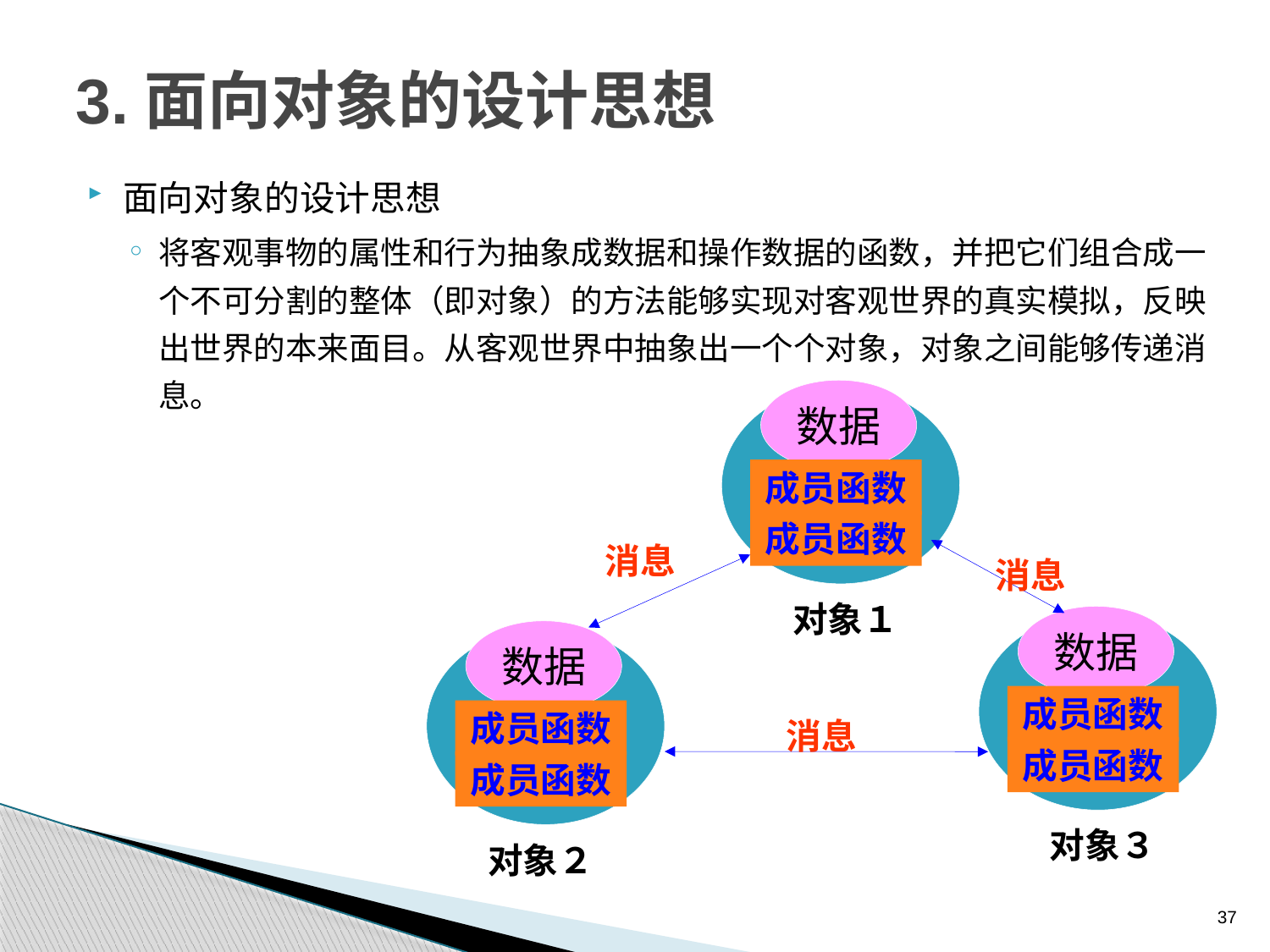

# 3.面向对象的设计思想
面向对象的设计思想
将客观事物的属性和行为抽象成数据和操作数据的函数，并把它们组合成一个不可分割的整体（即对象）的方法能够实现对客观世界的真实模拟，反映出世界的本来面目。从客观世界中抽象出一个个对象，对象之间能够传递消息。

数据
成员函数
成员函数
消息

消息

对象１

数据
成员函数
成员函数

数据
成员函数
成员函数
消息

对象３
对象２
37